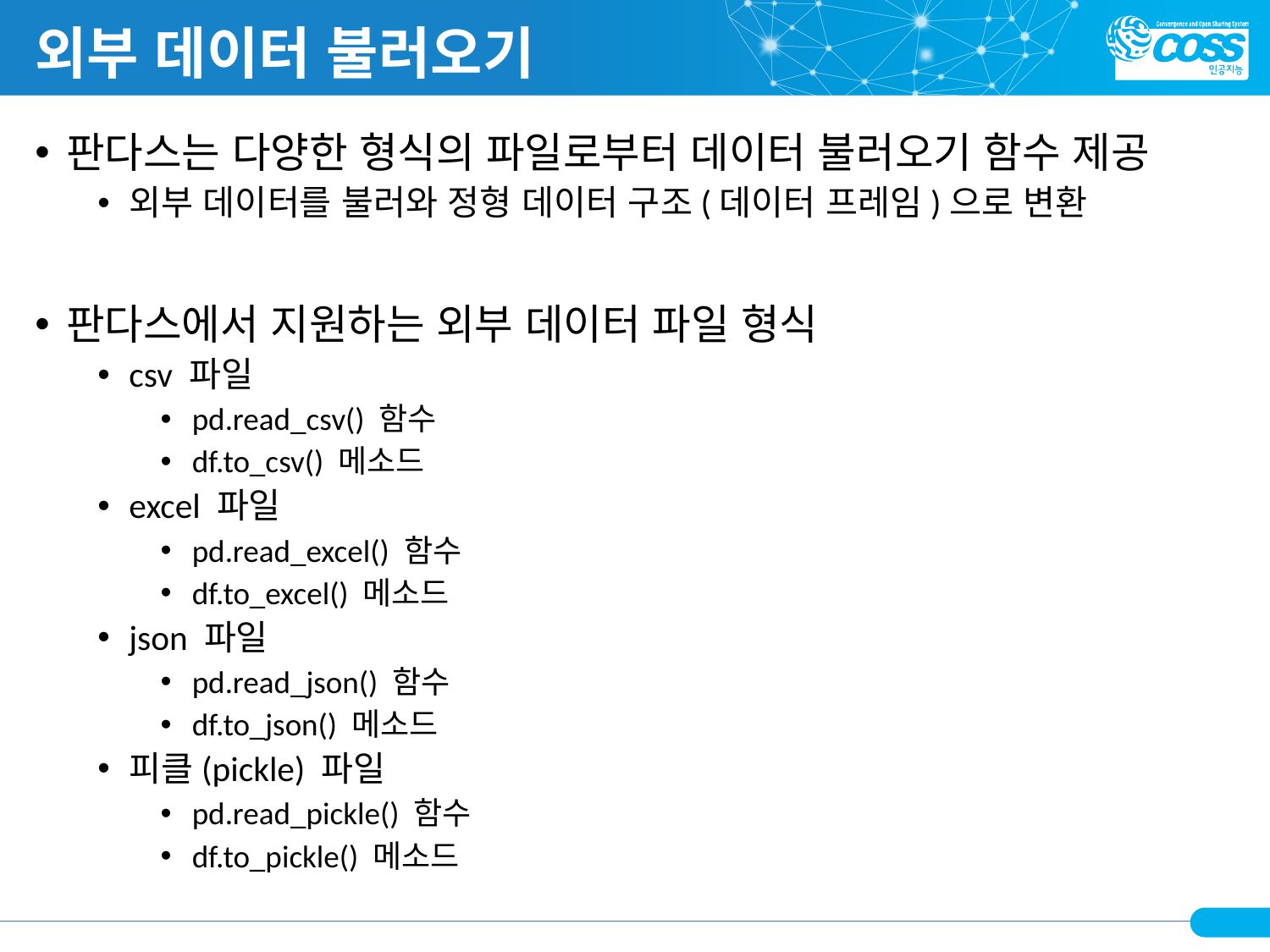

# 외부 데이터 불러오기
판다스는 다양한 형식의 파일로부터 데이터 불러오기 함수 제공
외부 데이터를 불러와 정형 데이터 구조(데이터 프레임)으로 변환

판다스에서 지원하는 외부 데이터 파일 형식
csv 파일
pd.read_csv() 함수
df.to_csv() 메소드
excel 파일
pd.read_excel() 함수
df.to_excel() 메소드
json 파일
pd.read_json() 함수
df.to_json() 메소드
피클(pickle) 파일
pd.read_pickle() 함수
df.to_pickle() 메소드